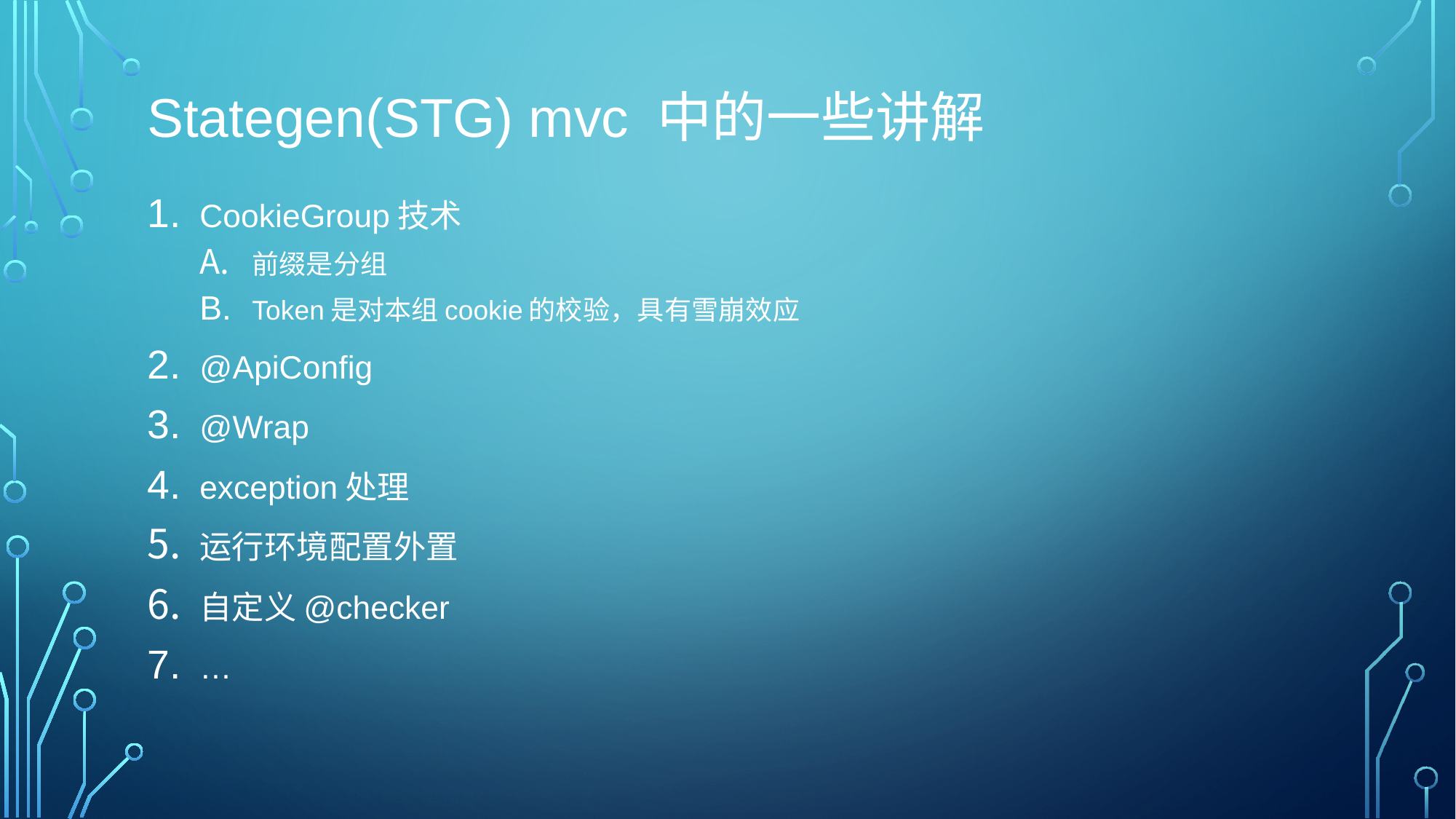

# Stategen(STG) mvc 中的一些讲解
CookieGroup技术
前缀是分组
Token是对本组cookie的校验，具有雪崩效应
@ApiConfig
@Wrap
exception处理
运行环境配置外置
自定义@checker
…